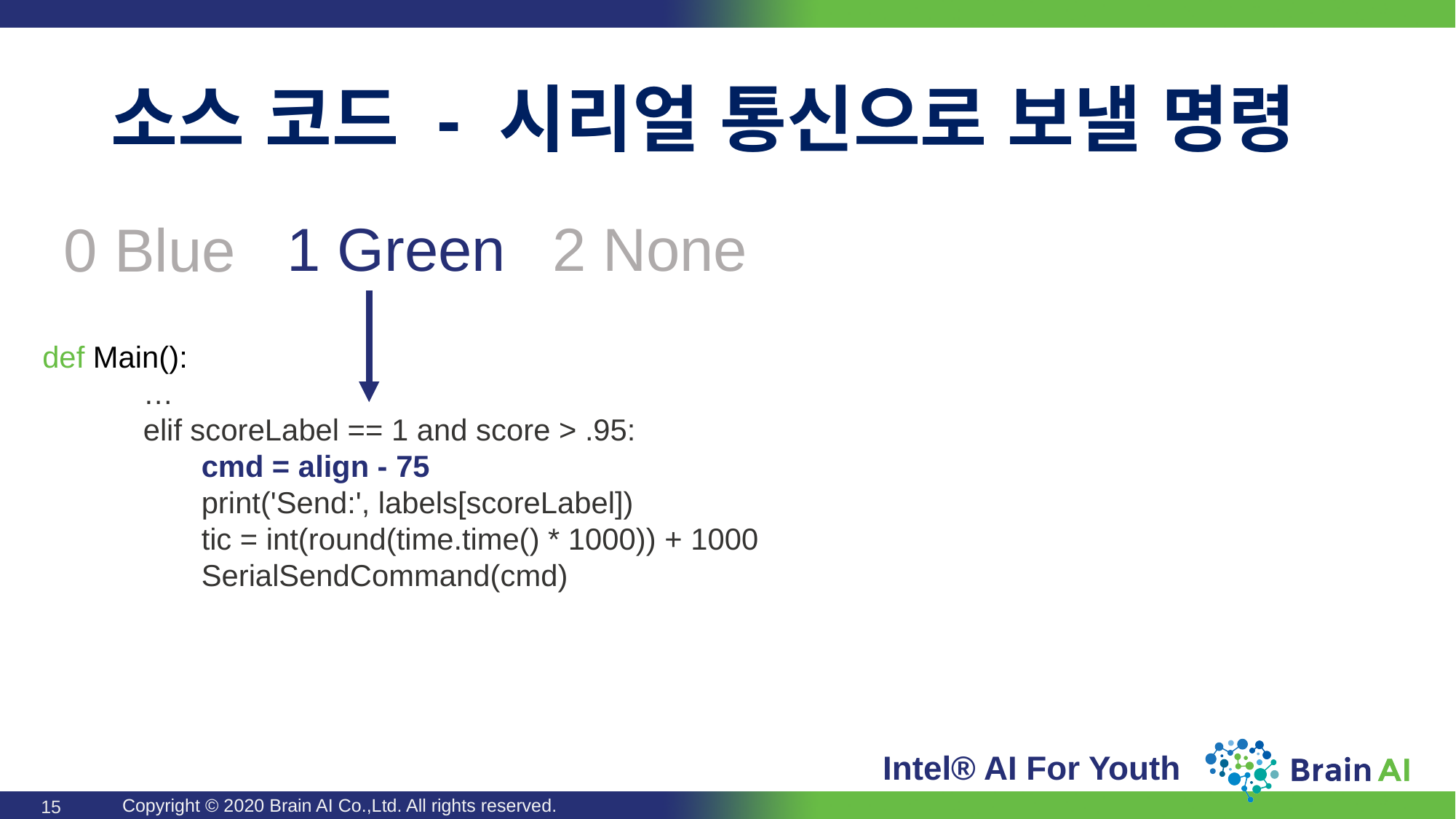

# 소스 코드 - 시리얼 통신으로 보낼 명령
1 Green
2 None
0 Blue
 def Main():
	…
	elif scoreLabel == 1 and score > .95:
                    cmd = align - 75
                    print('Send:', labels[scoreLabel])
                    tic = int(round(time.time() * 1000)) + 1000
                    SerialSendCommand(cmd)

15